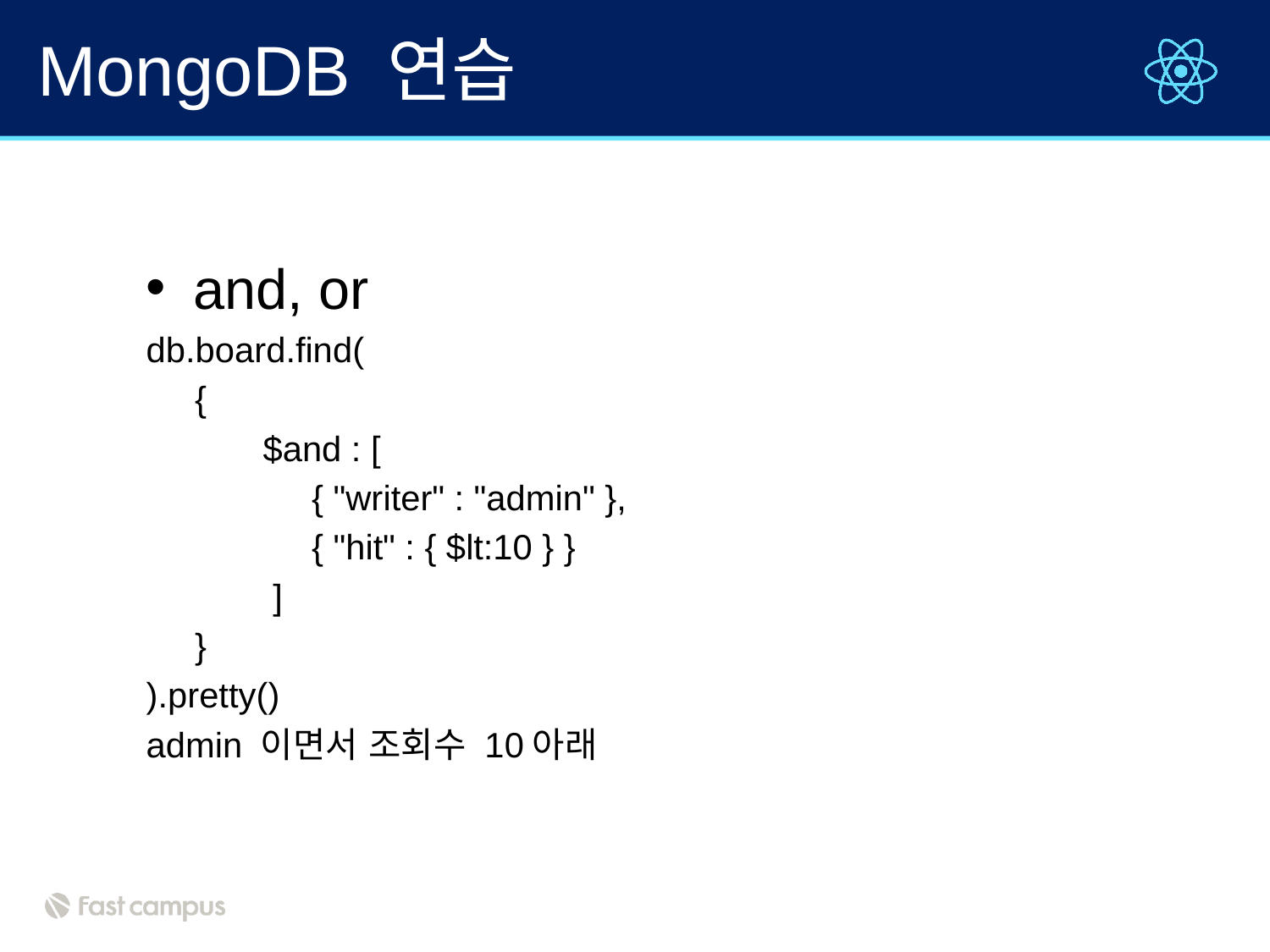

# MongoDB 연습
and, or
db.board.find(
     {
            $and : [
                 { "writer" : "admin" },
                 { "hit" : { $lt:10 } }
             ]
     }
).pretty()
admin 이면서 조회수 10아래